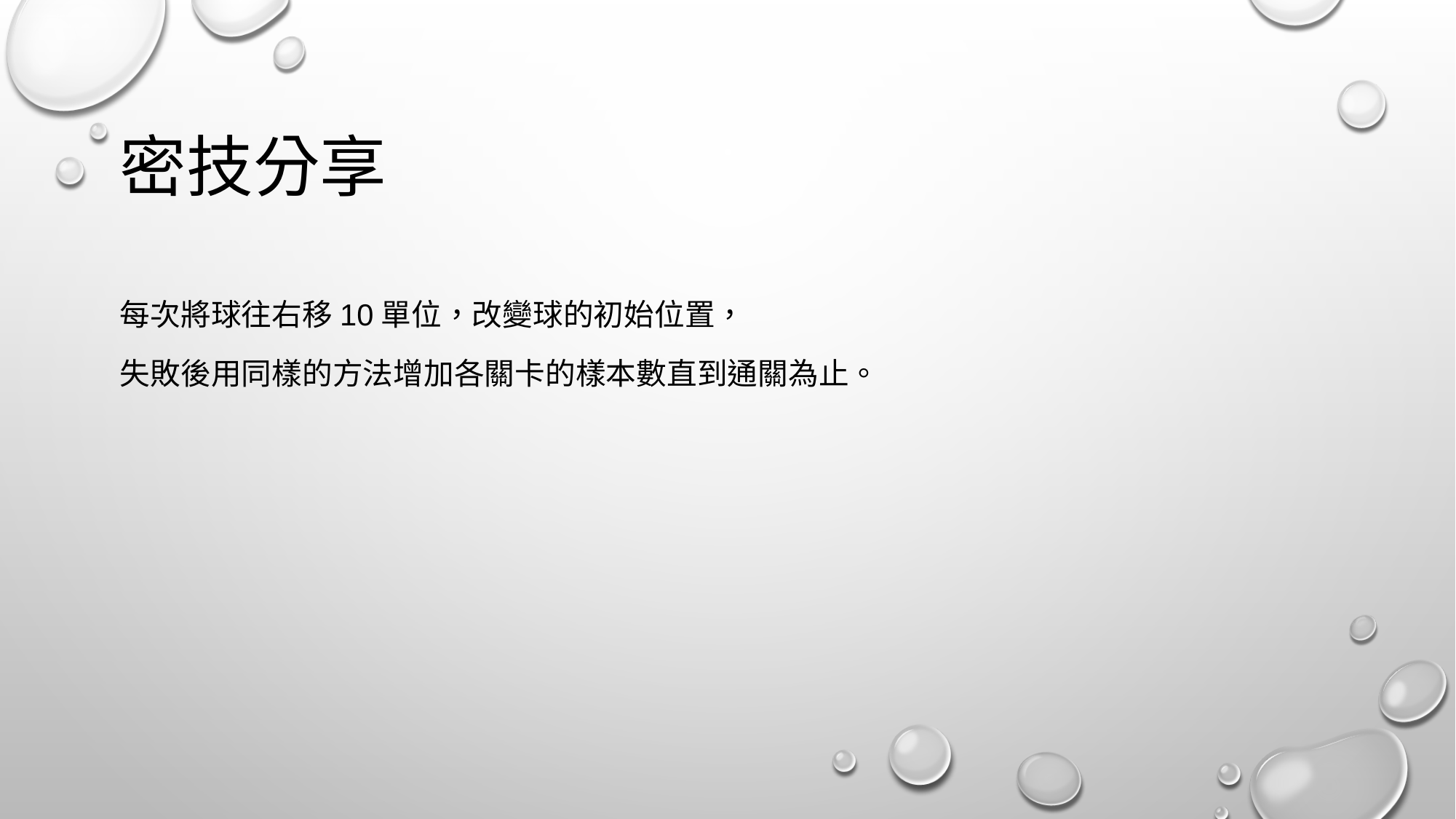

# 密技分享
每次將球往右移10單位，改變球的初始位置，
失敗後用同樣的方法增加各關卡的樣本數直到通關為止。